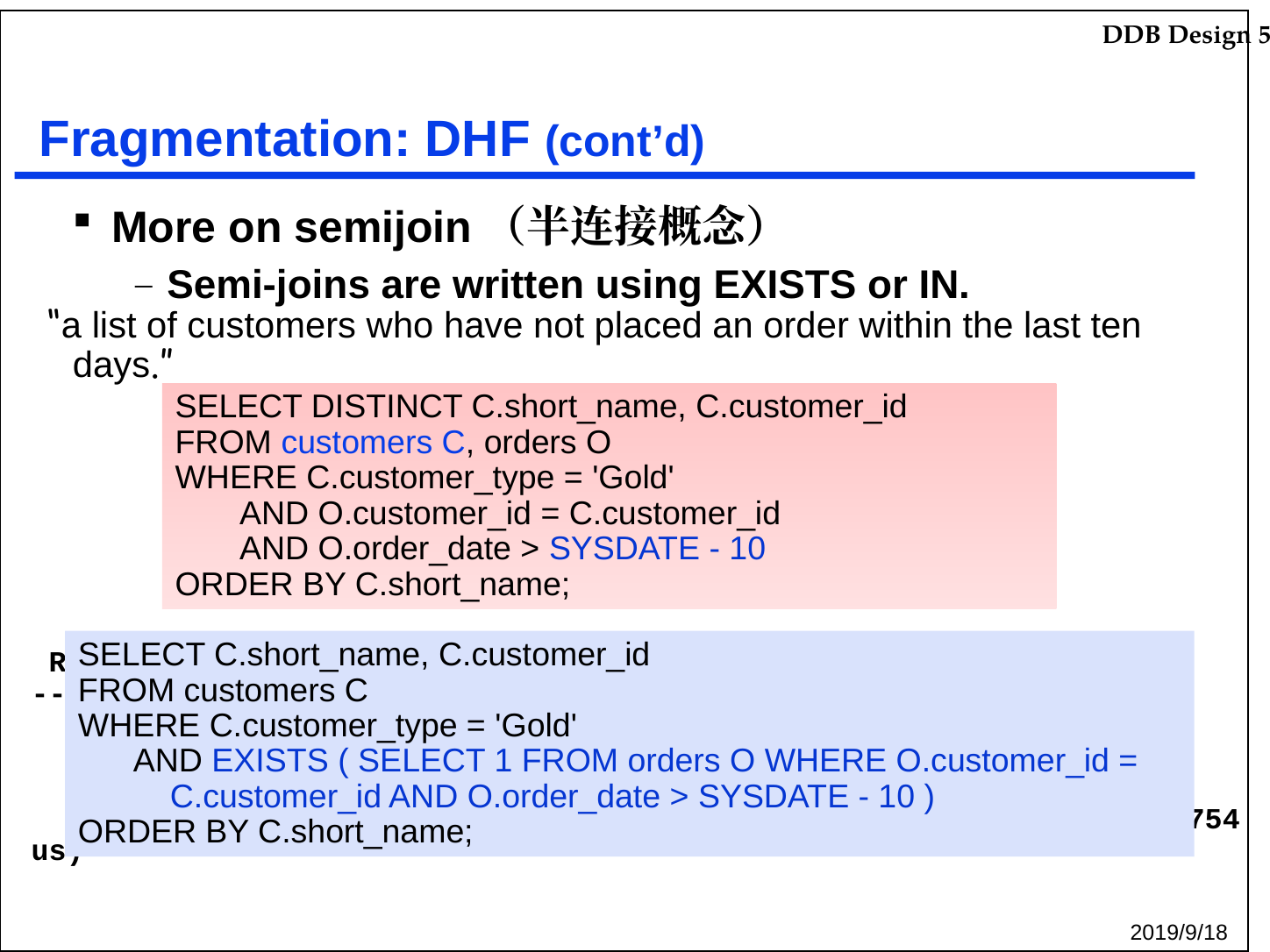

# Fragmentation: DHF (cont’d)
More on semijoin（半连接概念）
Semi-joins are written using EXISTS or IN.

“a list of customers who have not placed an order within the last ten days.”
SELECT DISTINCT C.short_name, C.customer_id
FROM customers C, orders O
WHERE C.customer_type = 'Gold'
       AND O.customer_id = C.customer_id
       AND O.order_date > SYSDATE - 10
ORDER BY C.short_name;
SELECT C.short_name, C.customer_id
FROM customers C
WHERE C.customer_type = 'Gold'
      AND EXISTS ( SELECT 1 FROM orders O WHERE O.customer_id =
          C.customer_id AND O.order_date > SYSDATE - 10 )
ORDER BY C.short_name;
 Rows     Row Source Operation
-------  ---------------------------------------------------
    2  SORT ORDER BY (cr=33608 r=29921 w=0 time=6422770 us)
    2   HASH JOIN SEMI (cr=33608 r=29921 w=0 time=6422538 us)
   10    TABLE ACCESS FULL CUSTOMERS (cr=38 r=0 w=0 time=61290 us)
  2990    TABLE ACCESS FULL ORDERS (cr=33570 r=29921 w=0 time=6345754 us)